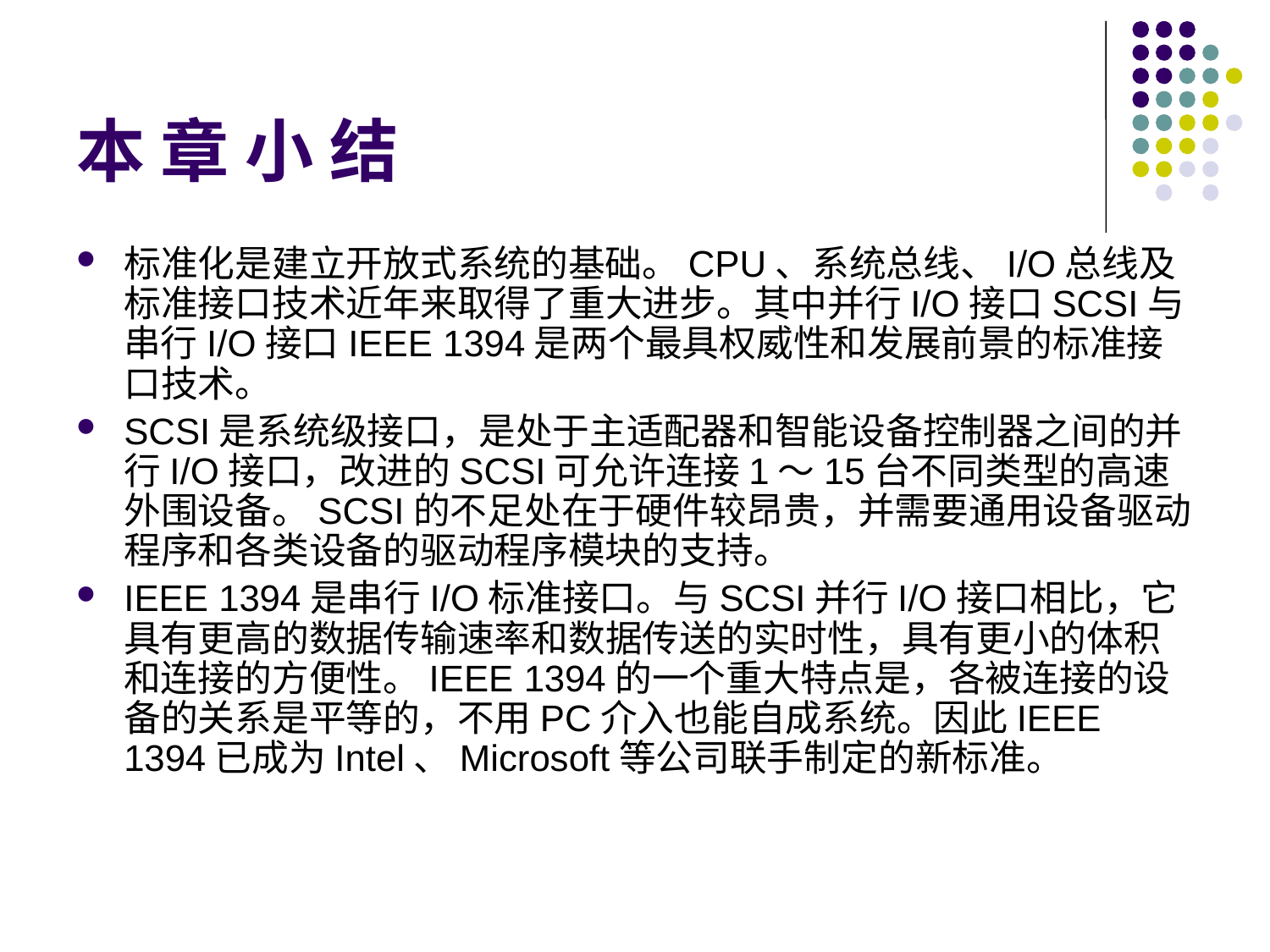

# 本 章 小 结
标准化是建立开放式系统的基础。CPU、系统总线、I/O总线及标准接口技术近年来取得了重大进步。其中并行I/O接口SCSI与串行I/O接口IEEE 1394是两个最具权威性和发展前景的标准接口技术。
SCSI是系统级接口，是处于主适配器和智能设备控制器之间的并行I/O接口，改进的SCSI可允许连接1～15台不同类型的高速外围设备。SCSI的不足处在于硬件较昂贵，并需要通用设备驱动程序和各类设备的驱动程序模块的支持。
IEEE 1394是串行I/O标准接口。与SCSI并行I/O接口相比，它具有更高的数据传输速率和数据传送的实时性，具有更小的体积和连接的方便性。IEEE 1394的一个重大特点是，各被连接的设备的关系是平等的，不用PC介入也能自成系统。因此IEEE 1394已成为Intel、Microsoft等公司联手制定的新标准。
57